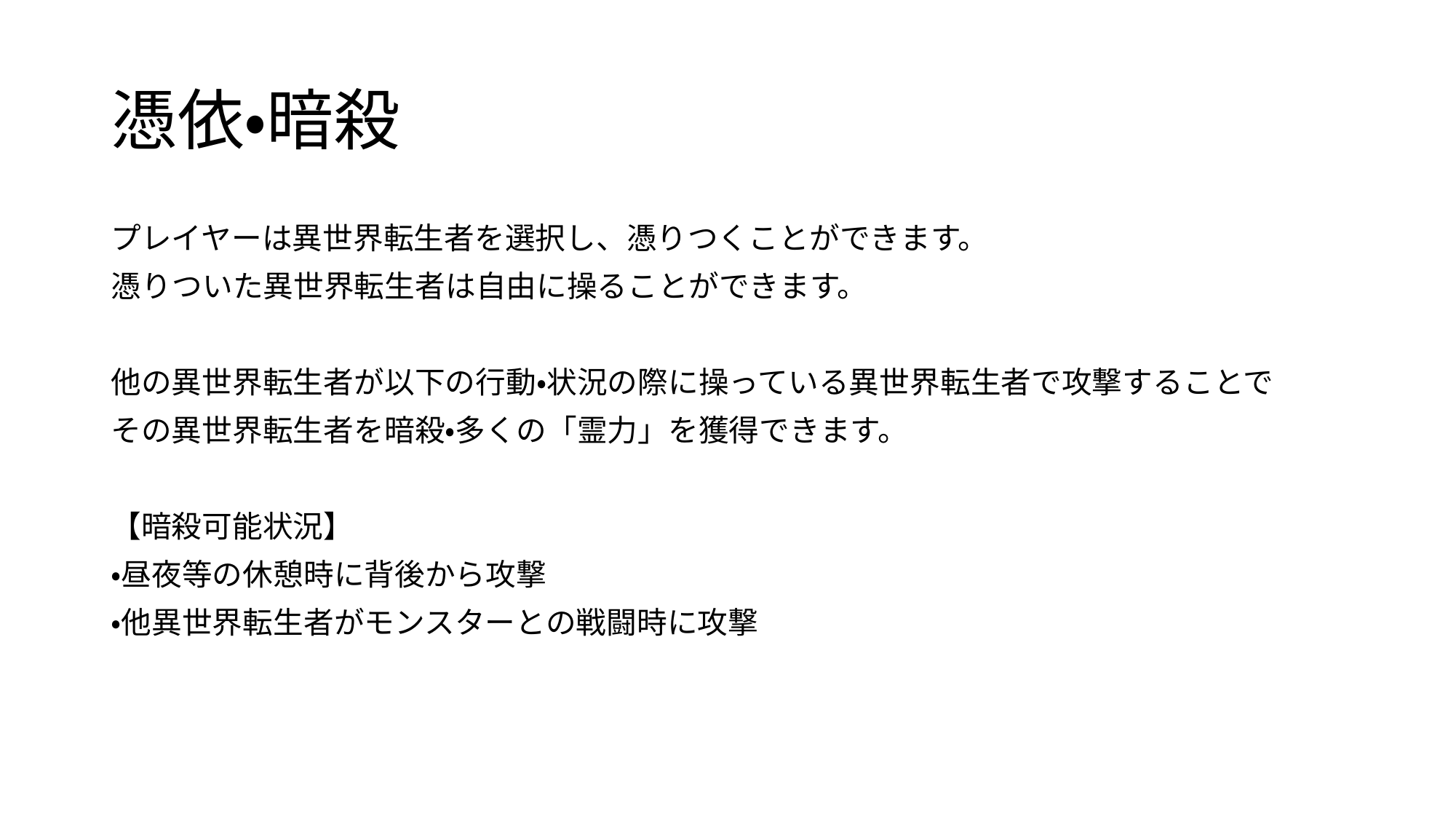

# 憑依・暗殺
プレイヤーは異世界転生者を選択し、憑りつくことができます。
憑りついた異世界転生者は自由に操ることができます。

他の異世界転生者が以下の行動・状況の際に操っている異世界転生者で攻撃することで
その異世界転生者を暗殺・多くの「霊力」を獲得できます。

【暗殺可能状況】
・昼夜等の休憩時に背後から攻撃
・他異世界転生者がモンスターとの戦闘時に攻撃